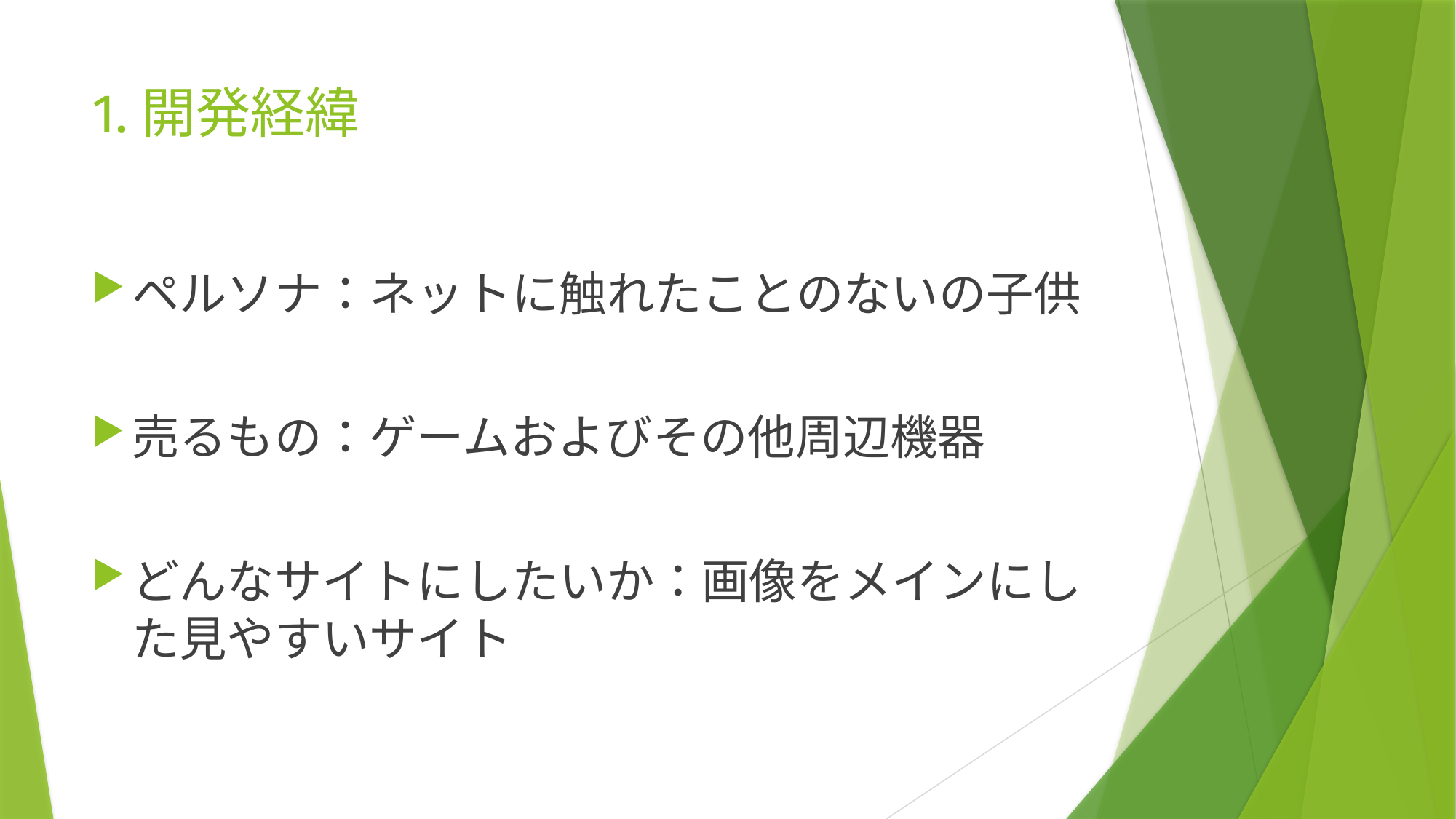

# 1.開発経緯
ペルソナ：ネットに触れたことのないの子供

売るもの：ゲームおよびその他周辺機器

どんなサイトにしたいか：画像をメインにした見やすいサイト